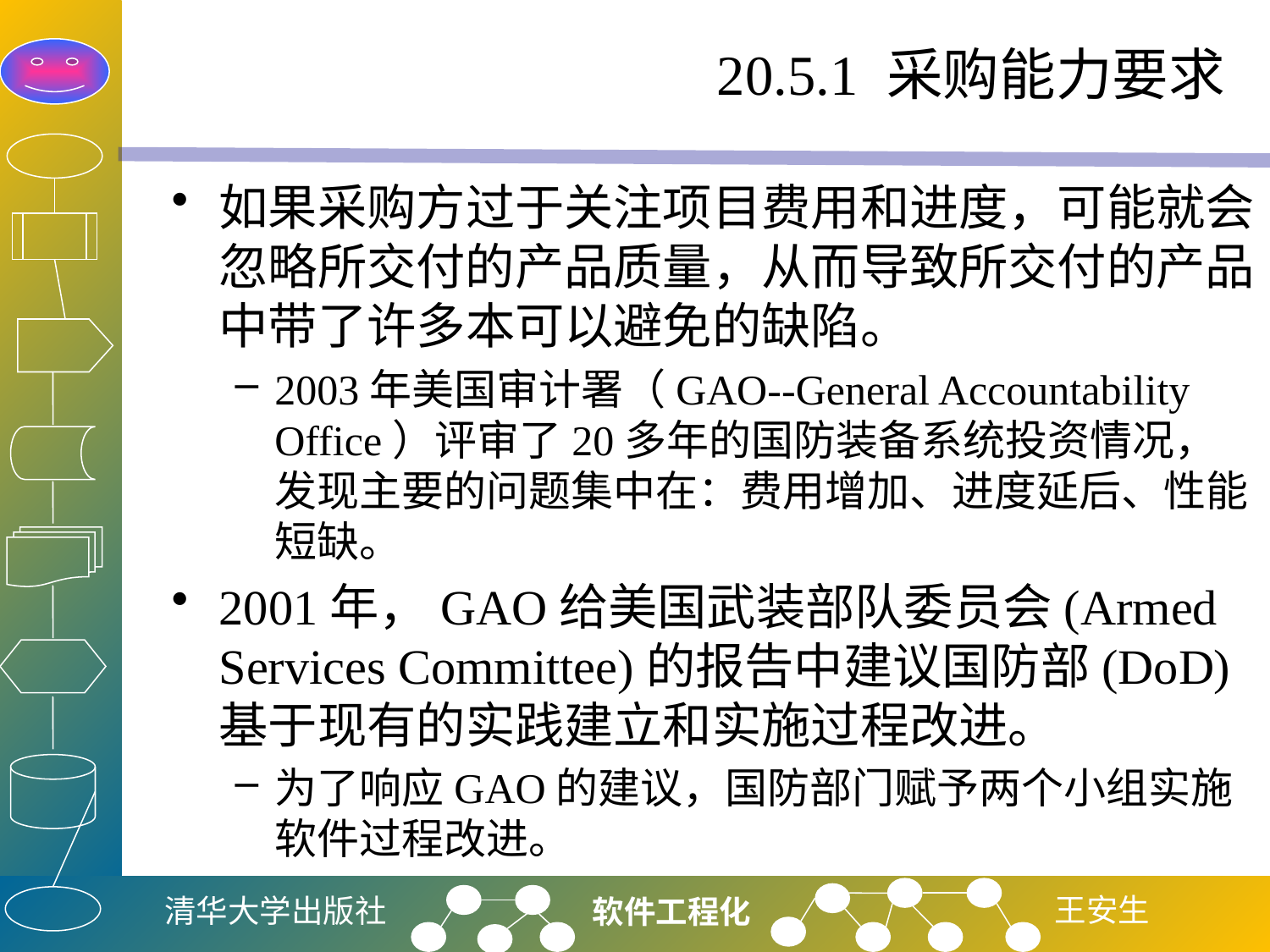

# 20.5.1 采购能力要求
如果采购方过于关注项目费用和进度，可能就会忽略所交付的产品质量，从而导致所交付的产品中带了许多本可以避免的缺陷。
2003年美国审计署（GAO--General Accountability Office）评审了20多年的国防装备系统投资情况，发现主要的问题集中在：费用增加、进度延后、性能短缺。
2001年，GAO给美国武装部队委员会(Armed Services Committee)的报告中建议国防部(DoD)基于现有的实践建立和实施过程改进。
为了响应GAO的建议，国防部门赋予两个小组实施软件过程改进。